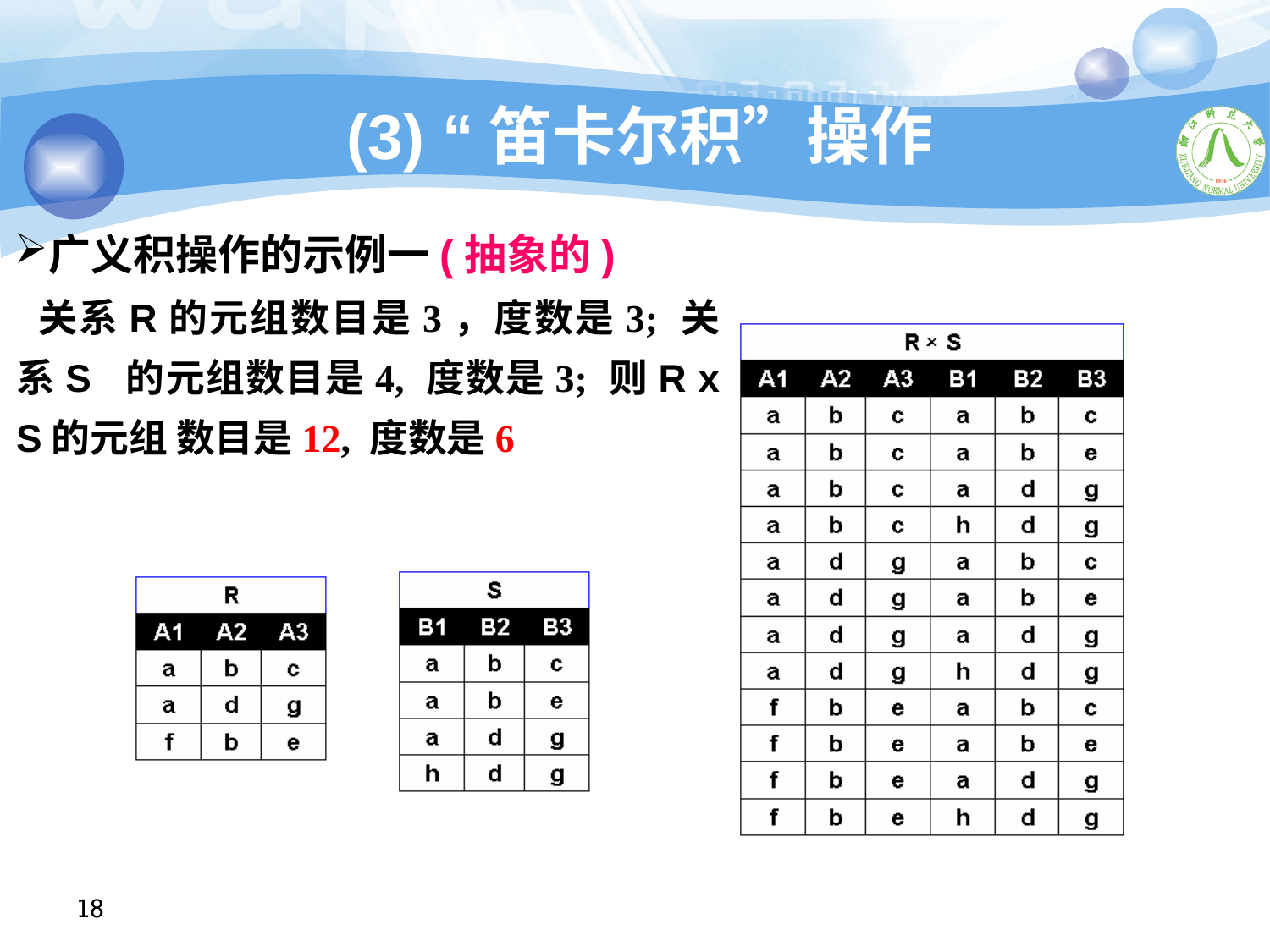

# (3) “笛卡尔积”操作
广义积操作的示例一(抽象的)
 关系R的元组数目是3，度数是3; 关系S  的元组数目是4, 度数是3; 则R x S的元组 数目是12, 度数是6

18